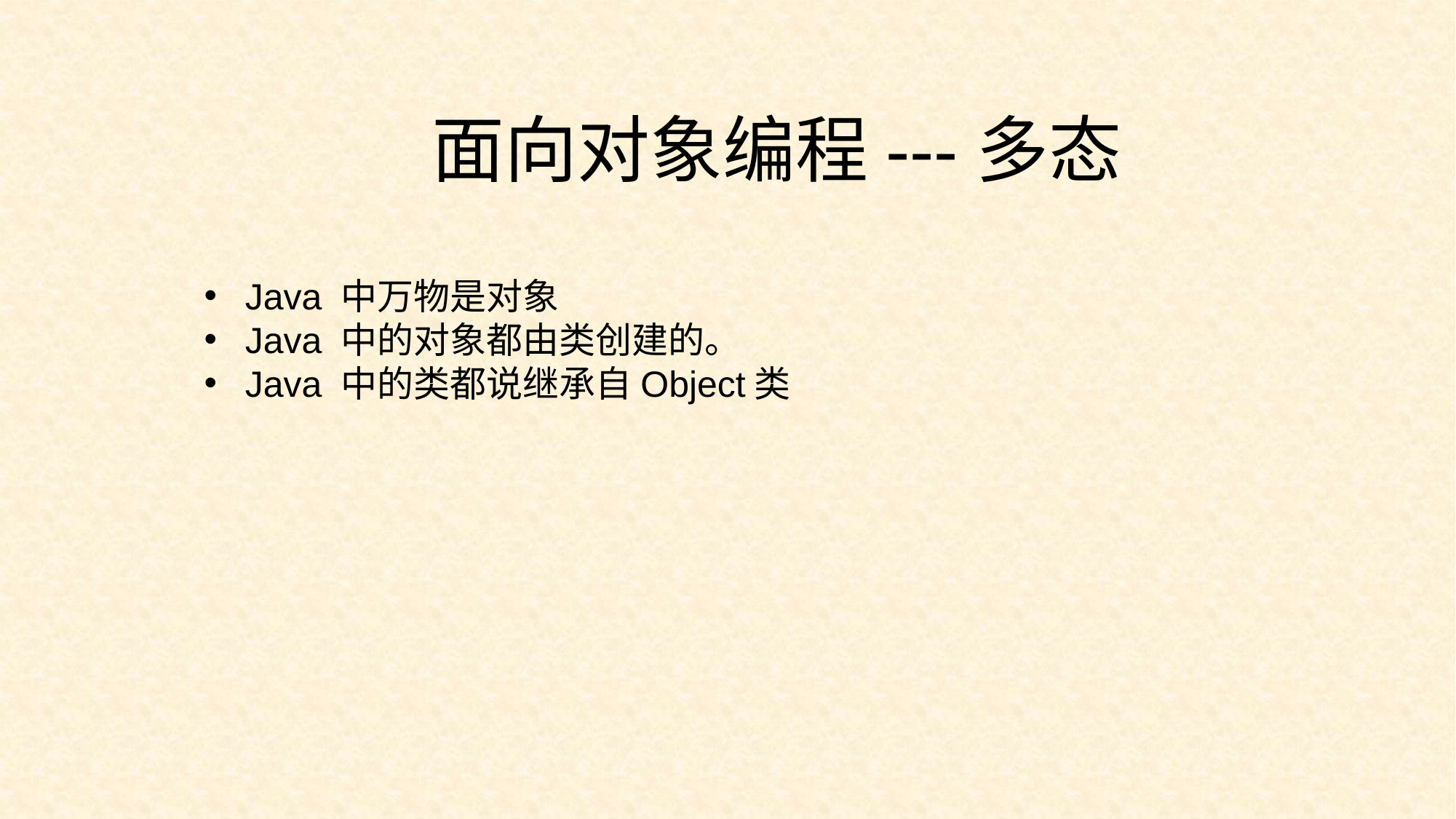

面向对象编程---多态
Java 中万物是对象
Java 中的对象都由类创建的。
Java 中的类都说继承自Object类